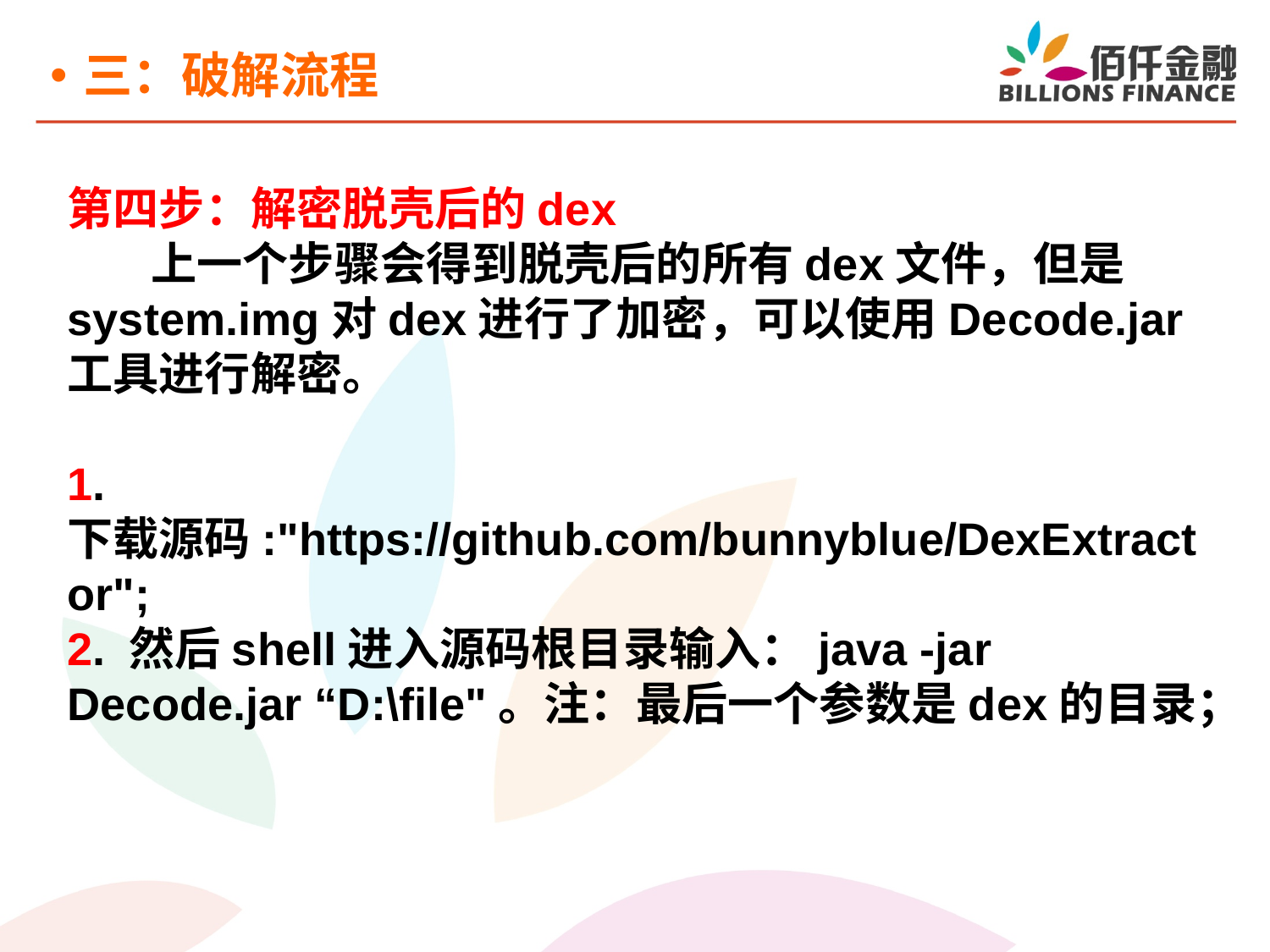

三：破解流程
第四步：解密脱壳后的dex
       上一个步骤会得到脱壳后的所有dex文件，但是system.img对dex进行了加密，可以使用Decode.jar工具进行解密。

1. 下载源码:"https://github.com/bunnyblue/DexExtractor";
2. 然后shell进入源码根目录输入：java -jar Decode.jar “D:\file"。注：最后一个参数是dex的目录；